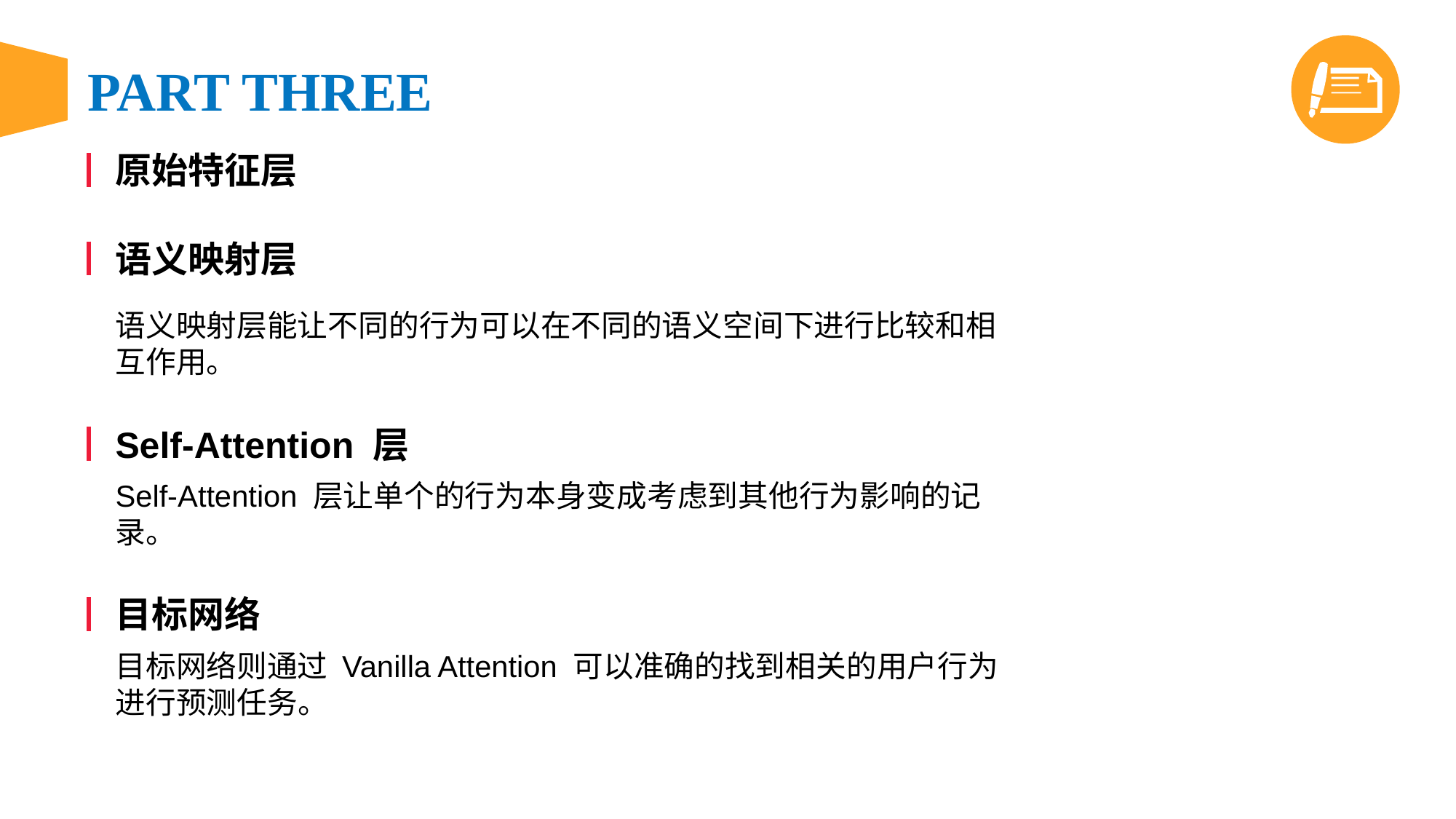

原始特征层
语义映射层
语义映射层能让不同的行为可以在不同的语义空间下进行比较和相互作用。
Self-Attention 层
Self-Attention 层让单个的行为本身变成考虑到其他行为影响的记录。
目标网络
目标网络则通过 Vanilla Attention 可以准确的找到相关的用户行为进行预测任务。